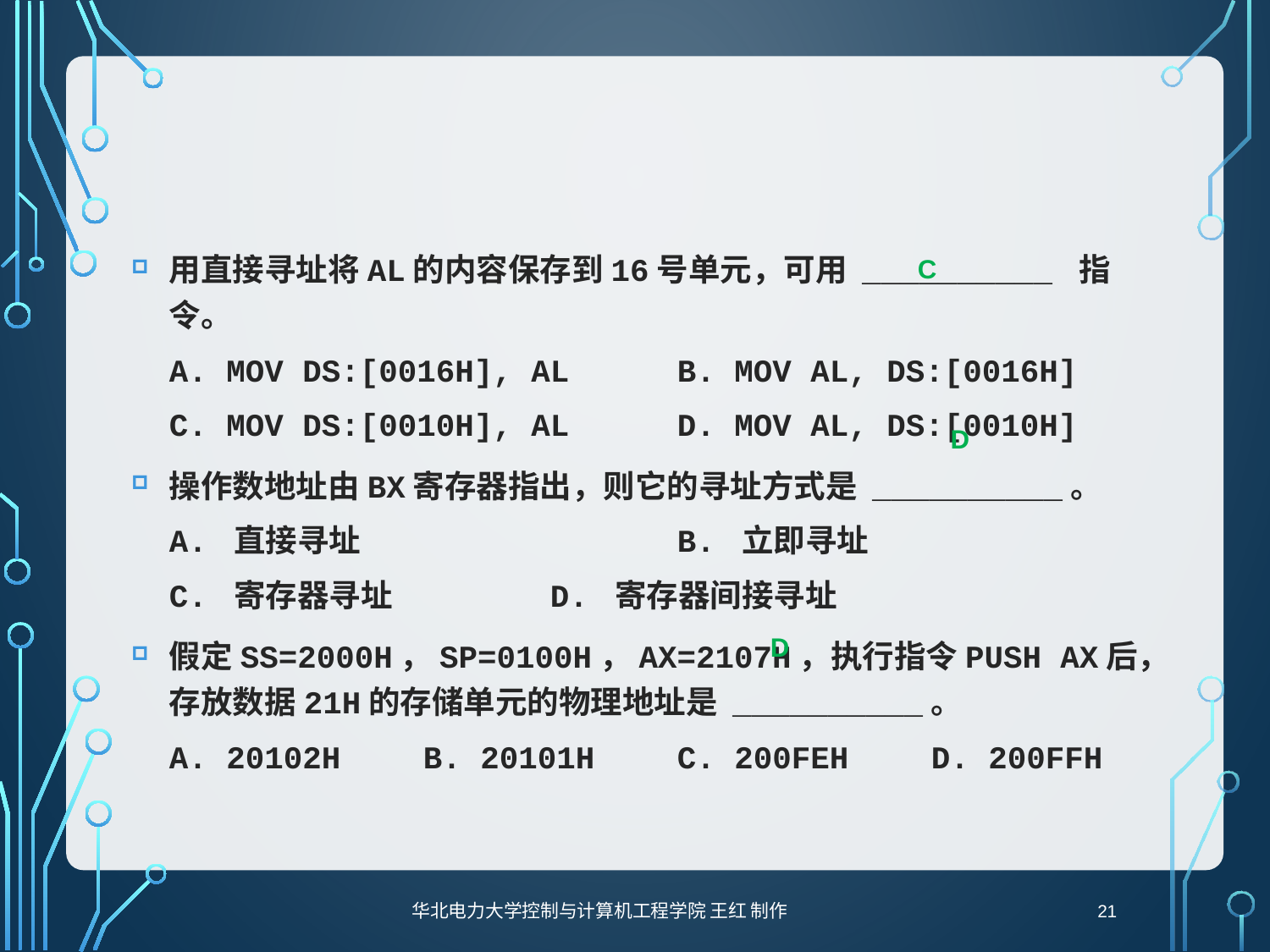

#
用直接寻址将AL的内容保存到16号单元，可用 __________ 指令。
A. MOV DS:[0016H], AL 	B. MOV AL, DS:[0016H]
C. MOV DS:[0010H], AL 	D. MOV AL, DS:[0010H]
操作数地址由BX寄存器指出，则它的寻址方式是 __________。
A. 直接寻址 			B. 立即寻址
C. 寄存器寻址 		D. 寄存器间接寻址
假定SS=2000H，SP=0100H，AX=2107H，执行指令PUSH AX后，存放数据21H的存储单元的物理地址是 __________。
A. 20102H 	B. 20101H 	C. 200FEH 	D. 200FFH

C
D
D
21
华北电力大学控制与计算机工程学院 王红 制作